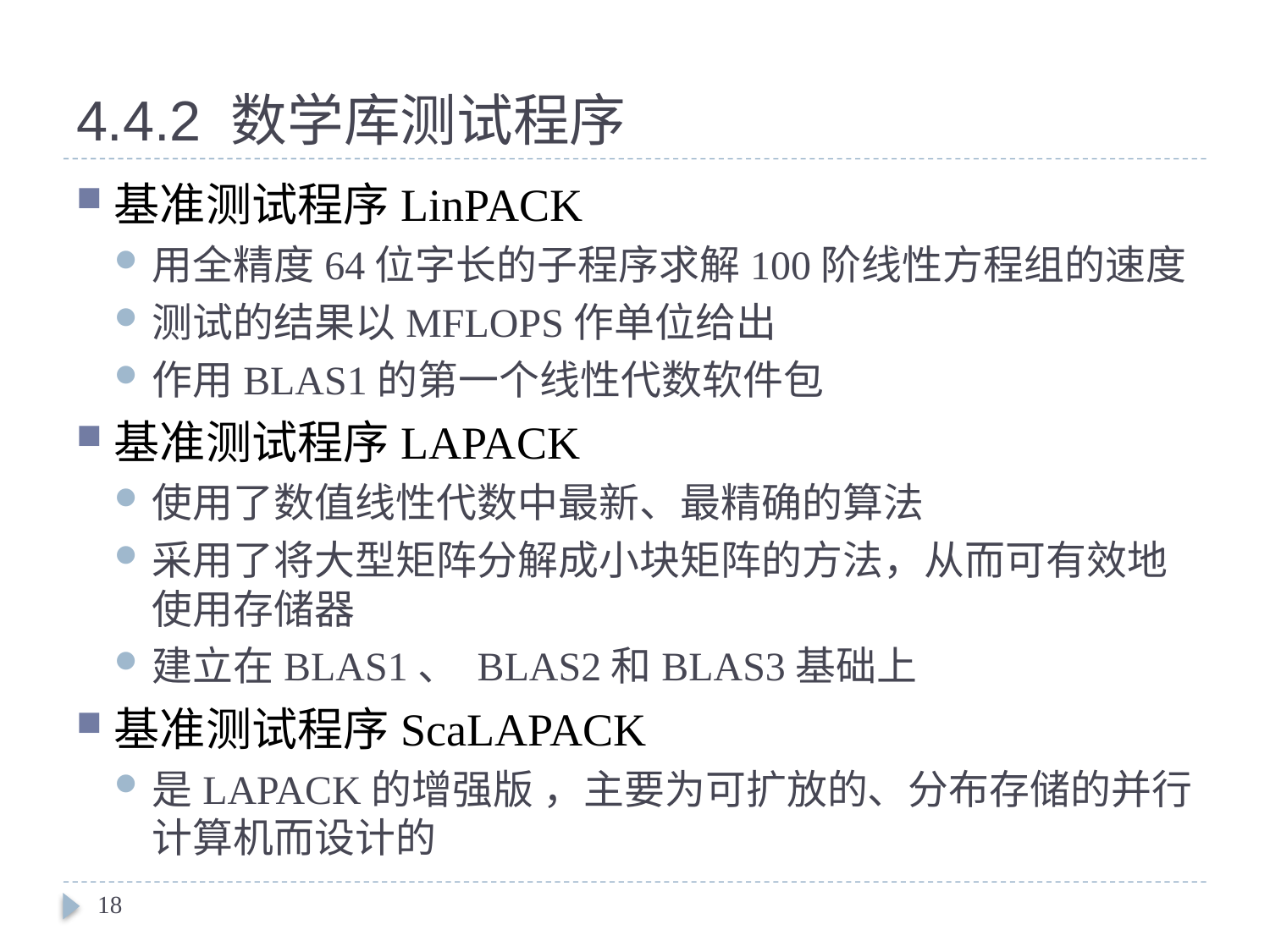

# 4.4.2 数学库测试程序
基准测试程序LinPACK
用全精度64位字长的子程序求解100阶线性方程组的速度
测试的结果以MFLOPS作单位给出
作用BLAS1的第一个线性代数软件包
基准测试程序LAPACK
使用了数值线性代数中最新、最精确的算法
采用了将大型矩阵分解成小块矩阵的方法，从而可有效地使用存储器
建立在BLAS1、 BLAS2和BLAS3基础上
基准测试程序ScaLAPACK
是LAPACK的增强版 ，主要为可扩放的、分布存储的并行计算机而设计的
18